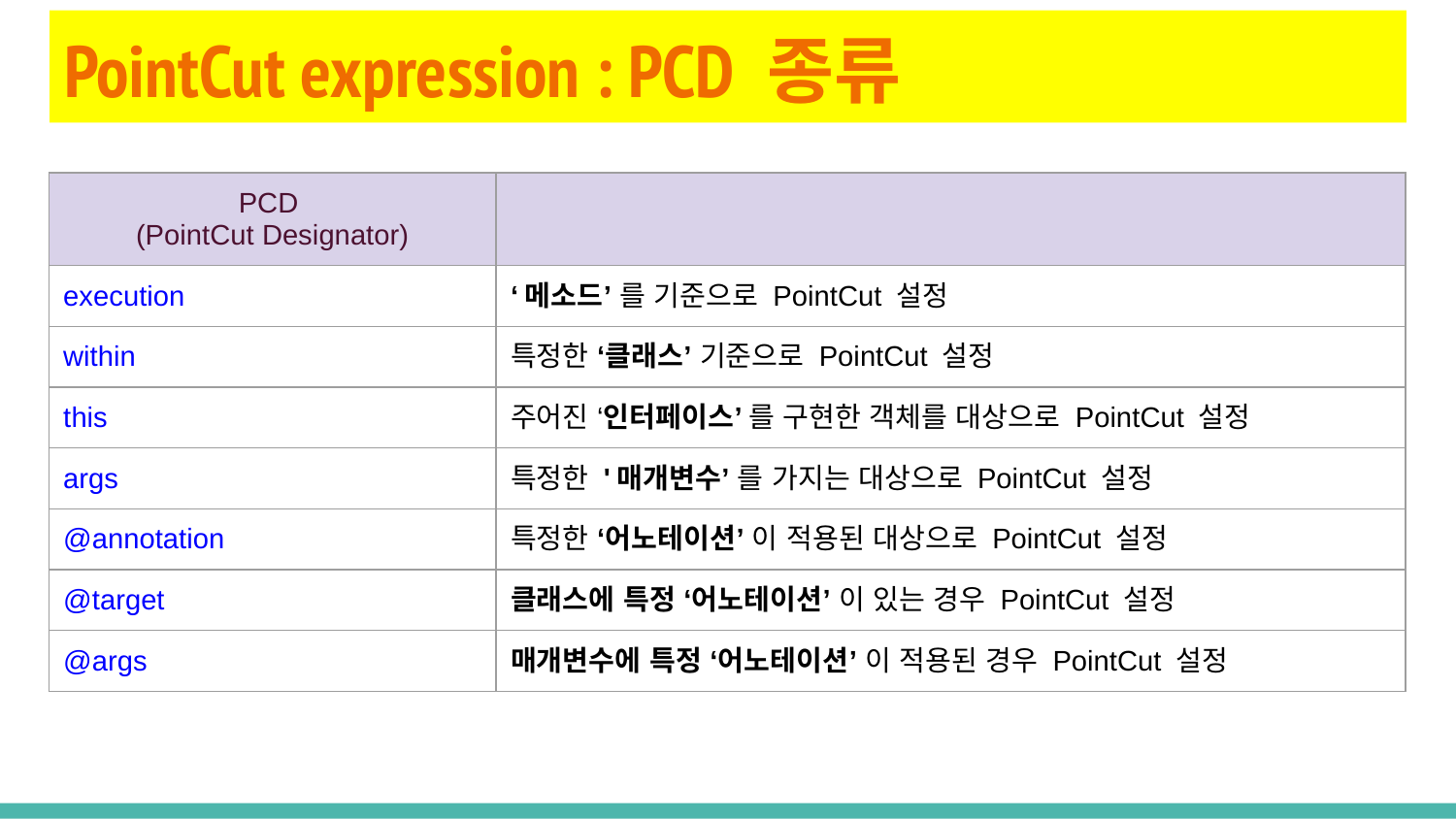

# PointCut expression : PCD 종류
| PCD (PointCut Designator) |  |
| --- | --- |
| execution | ‘메소드’ 를 기준으로 PointCut 설정 |
| within | 특정한 ‘클래스’ 기준으로 PointCut 설정 |
| this | 주어진 ‘인터페이스’ 를 구현한 객체를 대상으로 PointCut 설정 |
| args | 특정한 '매개변수’ 를 가지는 대상으로 PointCut 설정 |
| @annotation | 특정한 ‘어노테이션’ 이 적용된 대상으로 PointCut 설정 |
| @target | 클래스에 특정 ‘어노테이션’ 이 있는 경우 PointCut 설정 |
| @args | 매개변수에 특정 ‘어노테이션’ 이 적용된 경우 PointCut 설정 |